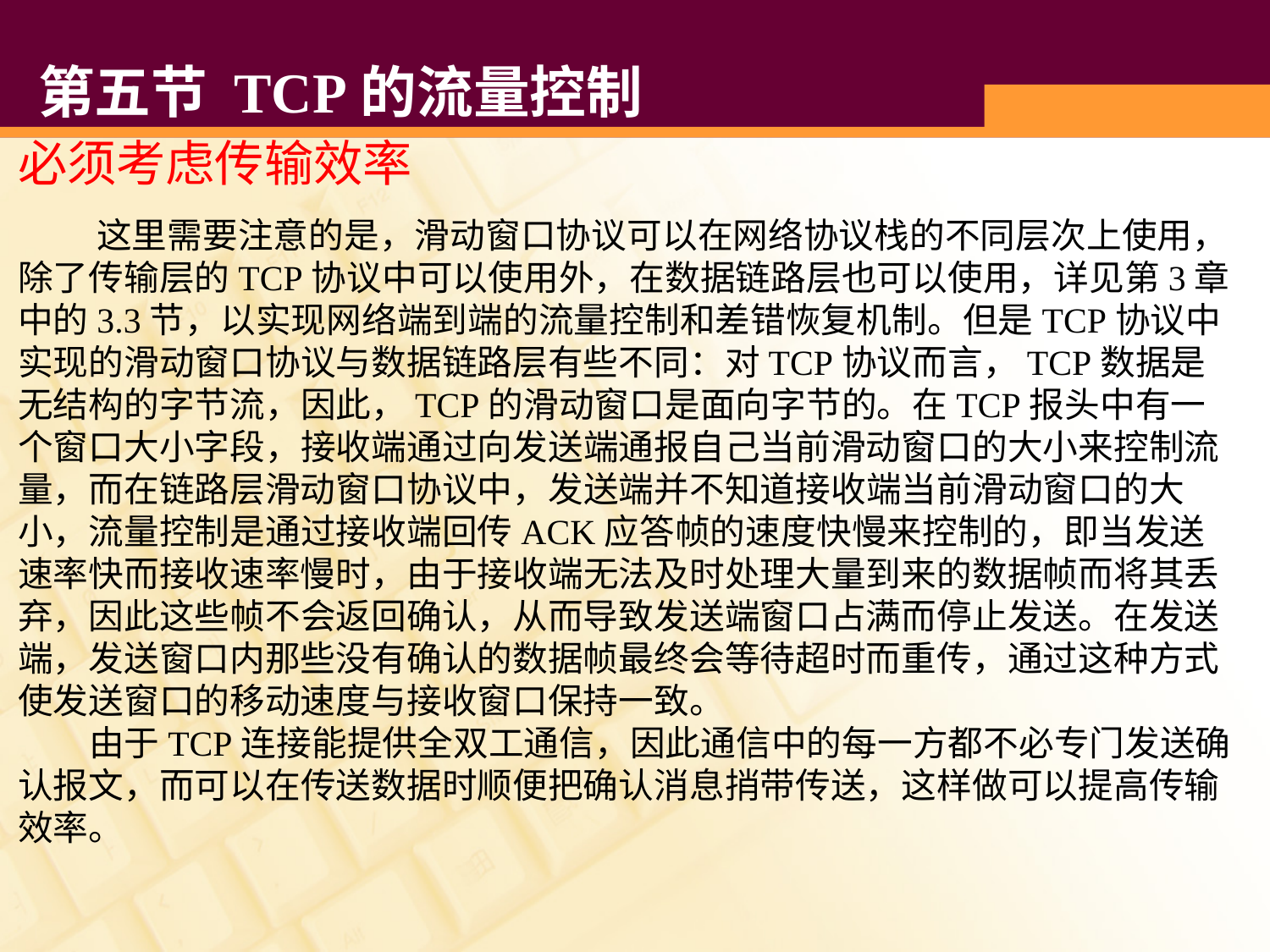

# 第五节 TCP的流量控制
必须考虑传输效率

         这里需要注意的是，滑动窗口协议可以在网络协议栈的不同层次上使用，除了传输层的TCP协议中可以使用外，在数据链路层也可以使用，详见第3章中的3.3节，以实现网络端到端的流量控制和差错恢复机制。但是TCP协议中实现的滑动窗口协议与数据链路层有些不同：对TCP协议而言，TCP数据是无结构的字节流，因此，TCP的滑动窗口是面向字节的。在TCP报头中有一个窗口大小字段，接收端通过向发送端通报自己当前滑动窗口的大小来控制流量，而在链路层滑动窗口协议中，发送端并不知道接收端当前滑动窗口的大小，流量控制是通过接收端回传ACK应答帧的速度快慢来控制的，即当发送速率快而接收速率慢时，由于接收端无法及时处理大量到来的数据帧而将其丢弃，因此这些帧不会返回确认，从而导致发送端窗口占满而停止发送。在发送端，发送窗口内那些没有确认的数据帧最终会等待超时而重传，通过这种方式使发送窗口的移动速度与接收窗口保持一致。
        由于TCP连接能提供全双工通信，因此通信中的每一方都不必专门发送确认报文，而可以在传送数据时顺便把确认消息捎带传送，这样做可以提高传输效率。